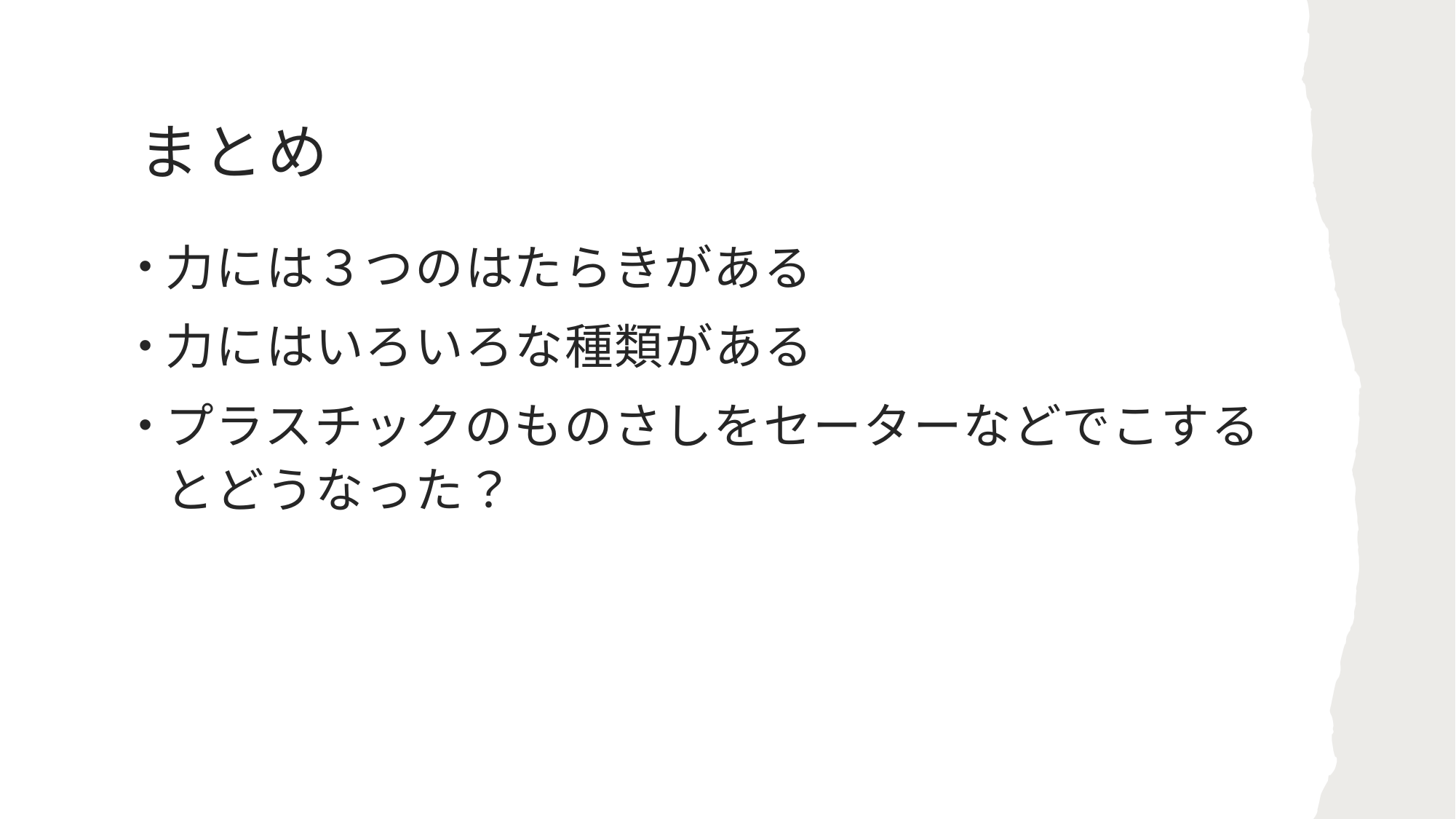

# まとめ
力には３つのはたらきがある
力にはいろいろな種類がある
プラスチックのものさしをセーターなどでこするとどうなった？